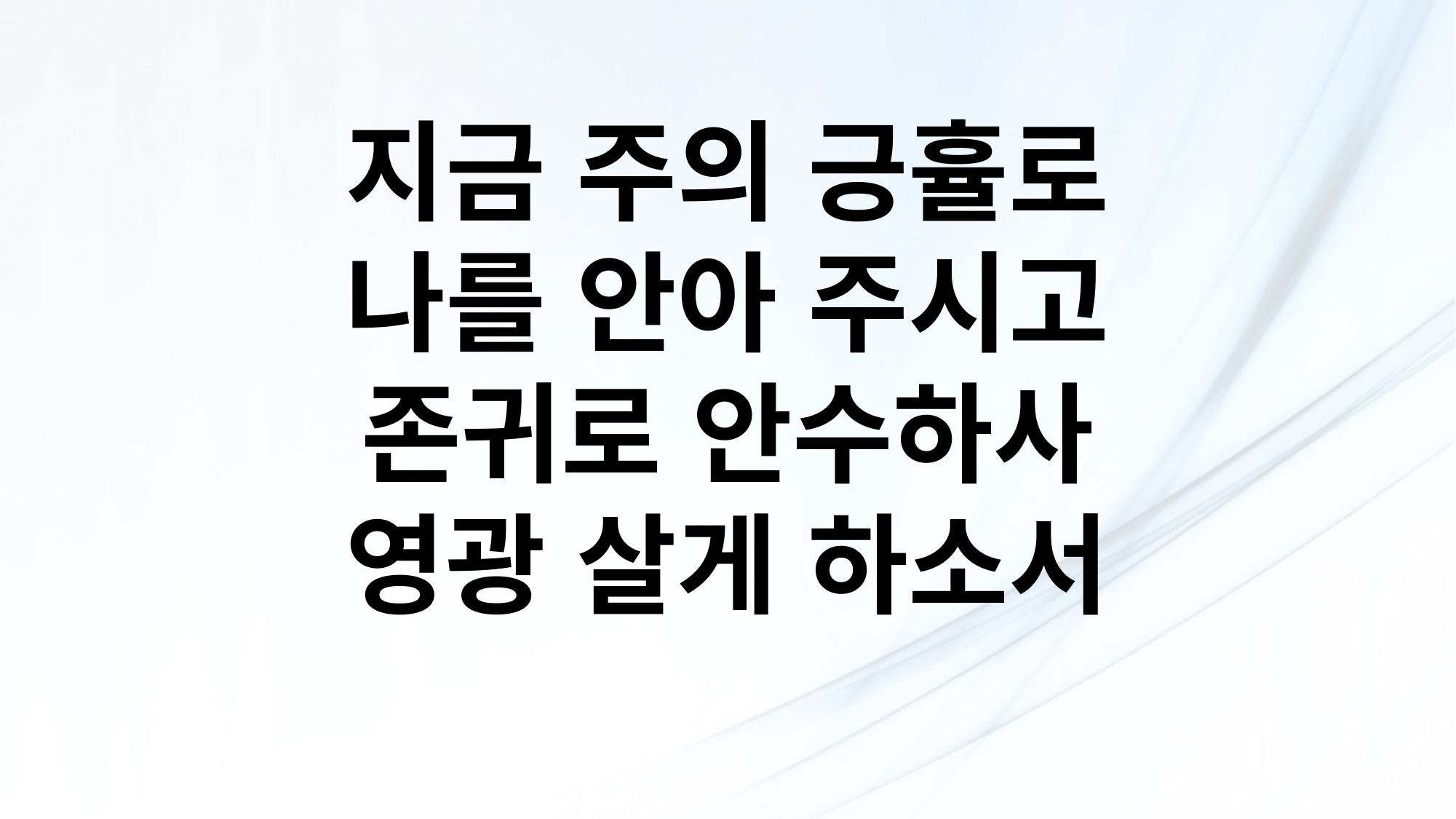

지금 주의 긍휼로
나를 안아 주시고
존귀로 안수하사
영광 살게 하소서